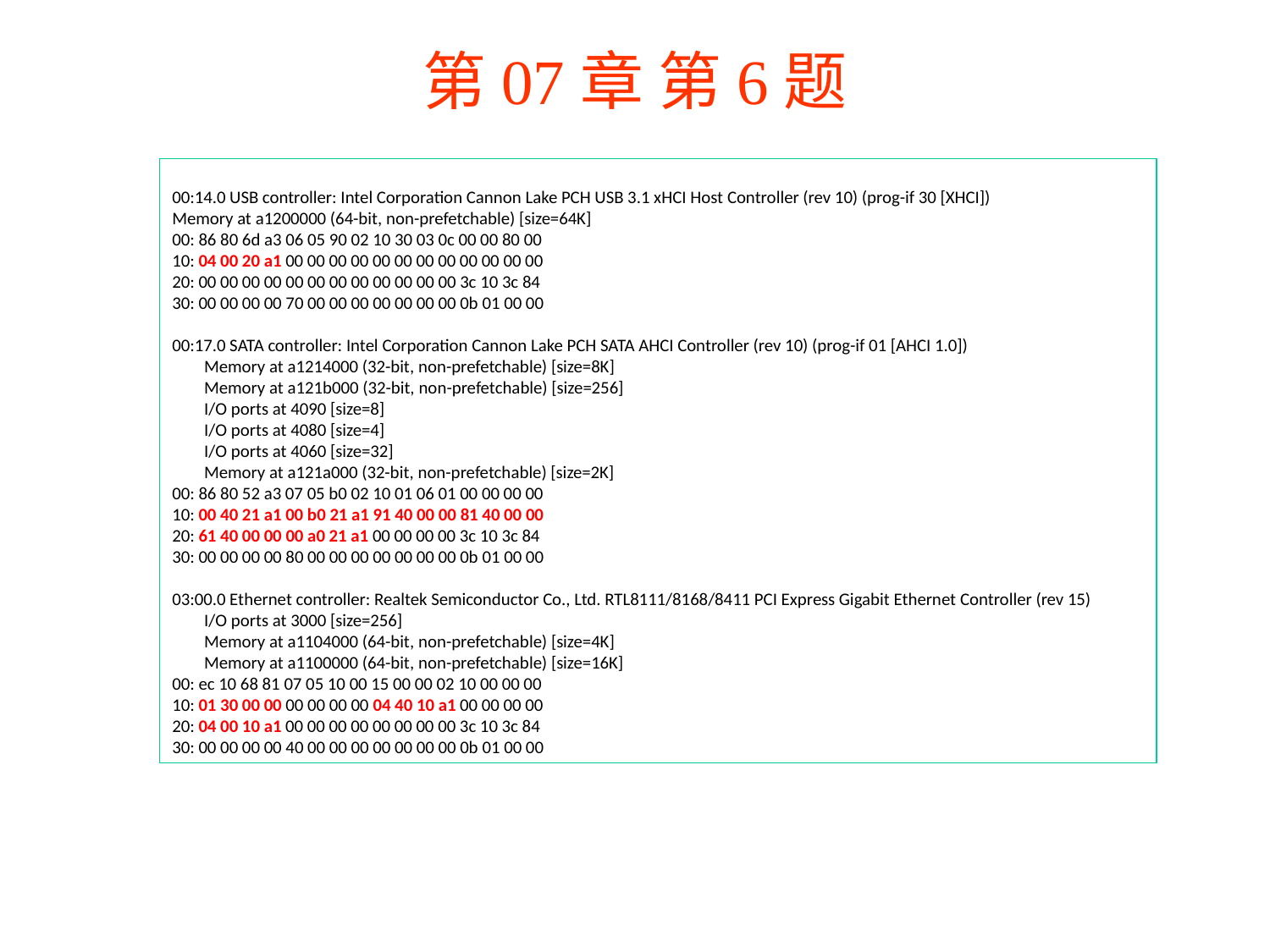

# 第07章 第6题

00:14.0 USB controller: Intel Corporation Cannon Lake PCH USB 3.1 xHCI Host Controller (rev 10) (prog-if 30 [XHCI])
Memory at a1200000 (64-bit, non-prefetchable) [size=64K]
00: 86 80 6d a3 06 05 90 02 10 30 03 0c 00 00 80 00
10: 04 00 20 a1 00 00 00 00 00 00 00 00 00 00 00 00
20: 00 00 00 00 00 00 00 00 00 00 00 00 3c 10 3c 84
30: 00 00 00 00 70 00 00 00 00 00 00 00 0b 01 00 00

00:17.0 SATA controller: Intel Corporation Cannon Lake PCH SATA AHCI Controller (rev 10) (prog-if 01 [AHCI 1.0])
        Memory at a1214000 (32-bit, non-prefetchable) [size=8K]
        Memory at a121b000 (32-bit, non-prefetchable) [size=256]
        I/O ports at 4090 [size=8]
        I/O ports at 4080 [size=4]
        I/O ports at 4060 [size=32]
        Memory at a121a000 (32-bit, non-prefetchable) [size=2K]
00: 86 80 52 a3 07 05 b0 02 10 01 06 01 00 00 00 00
10: 00 40 21 a1 00 b0 21 a1 91 40 00 00 81 40 00 00
20: 61 40 00 00 00 a0 21 a1 00 00 00 00 3c 10 3c 84
30: 00 00 00 00 80 00 00 00 00 00 00 00 0b 01 00 00

03:00.0 Ethernet controller: Realtek Semiconductor Co., Ltd. RTL8111/8168/8411 PCI Express Gigabit Ethernet Controller (rev 15)
        I/O ports at 3000 [size=256]
        Memory at a1104000 (64-bit, non-prefetchable) [size=4K]
        Memory at a1100000 (64-bit, non-prefetchable) [size=16K]
00: ec 10 68 81 07 05 10 00 15 00 00 02 10 00 00 00
10: 01 30 00 00 00 00 00 00 04 40 10 a1 00 00 00 00
20: 04 00 10 a1 00 00 00 00 00 00 00 00 3c 10 3c 84
30: 00 00 00 00 40 00 00 00 00 00 00 00 0b 01 00 00